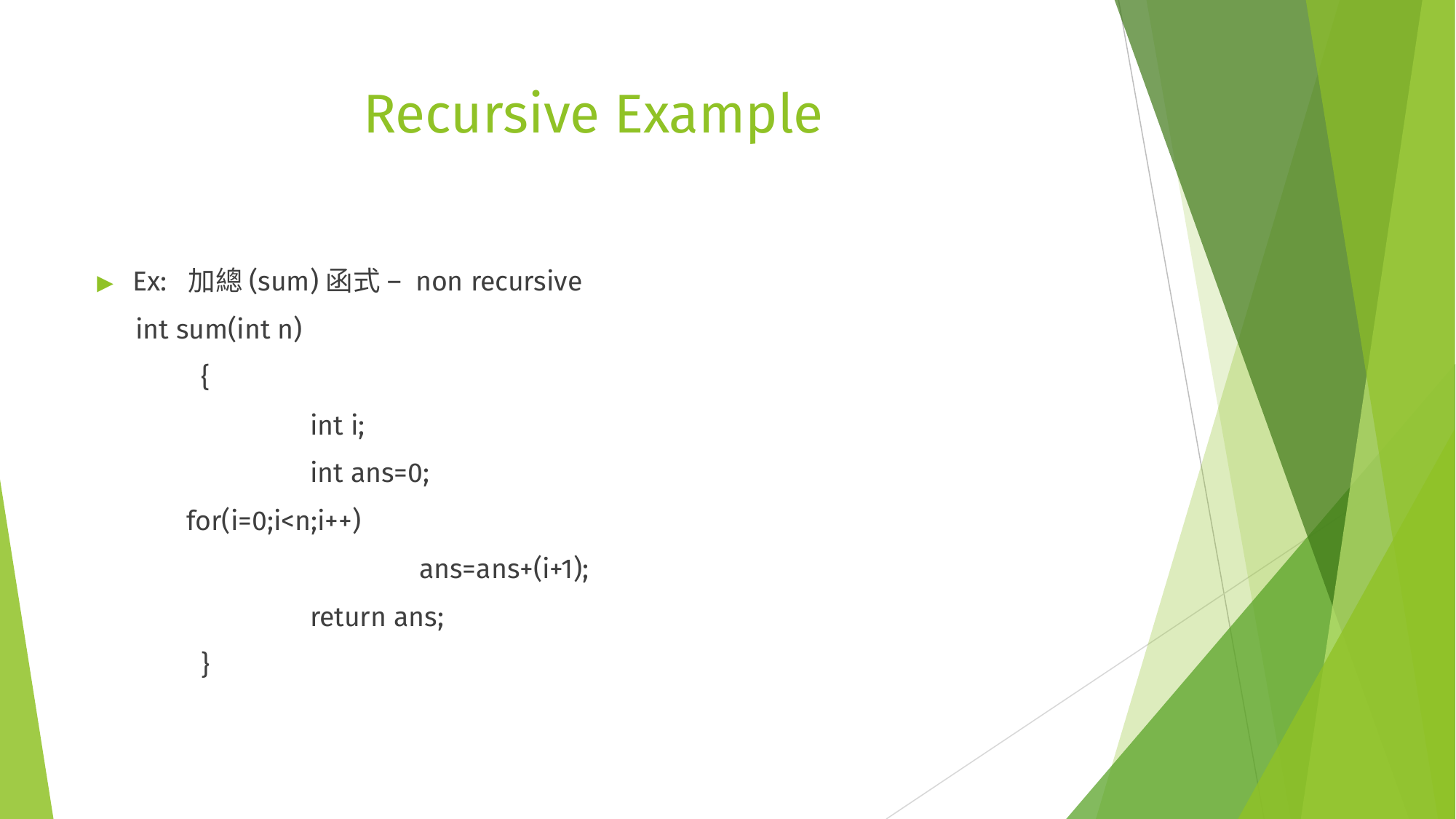

# Recursive Example
Ex:  加總(sum)函式 – non recursive
      int sum(int n)
	{
		int i;
		int ans=0;
             for(i=0;i<n;i++)
			ans=ans+(i+1);
		return ans;
	}